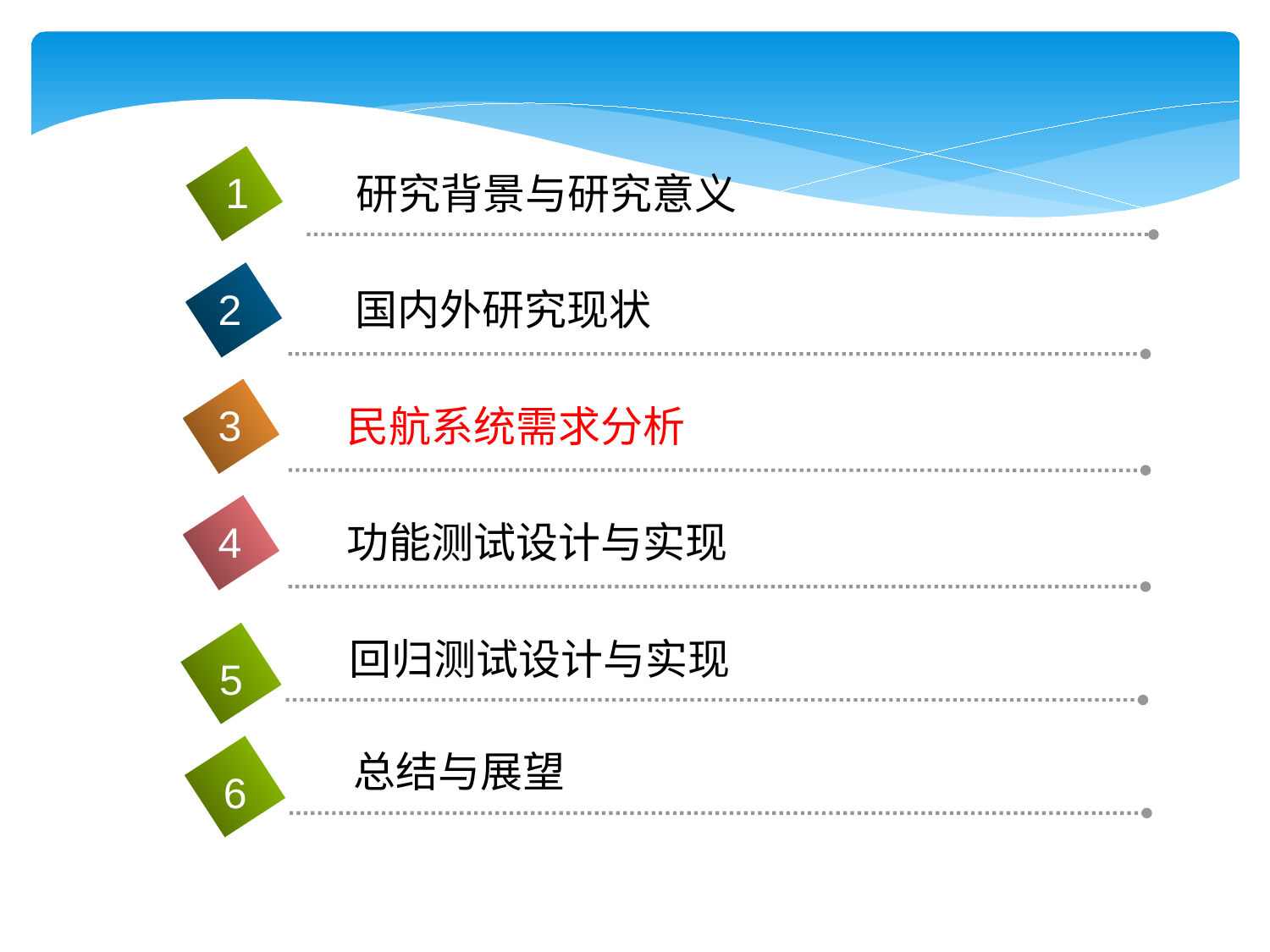

1
  研究背景与研究意义

2
  国内外研究现状

3
 民航系统需求分析

4
 功能测试设计与实现

  回归测试设计与实现
5

 5
1

  总结与展望
5

 6
1